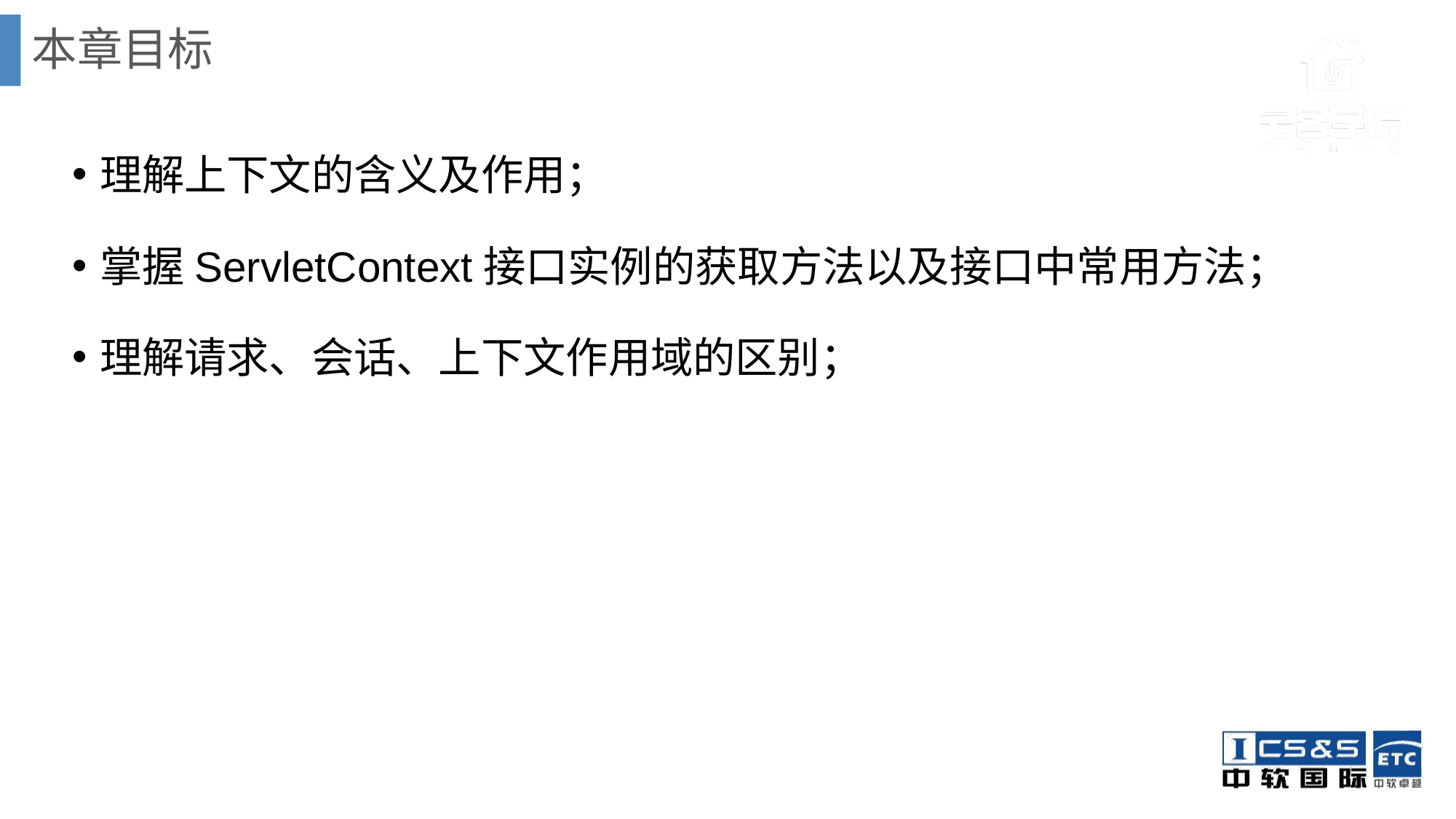

# 本章目标
理解上下文的含义及作用；
掌握ServletContext接口实例的获取方法以及接口中常用方法；
理解请求、会话、上下文作用域的区别；